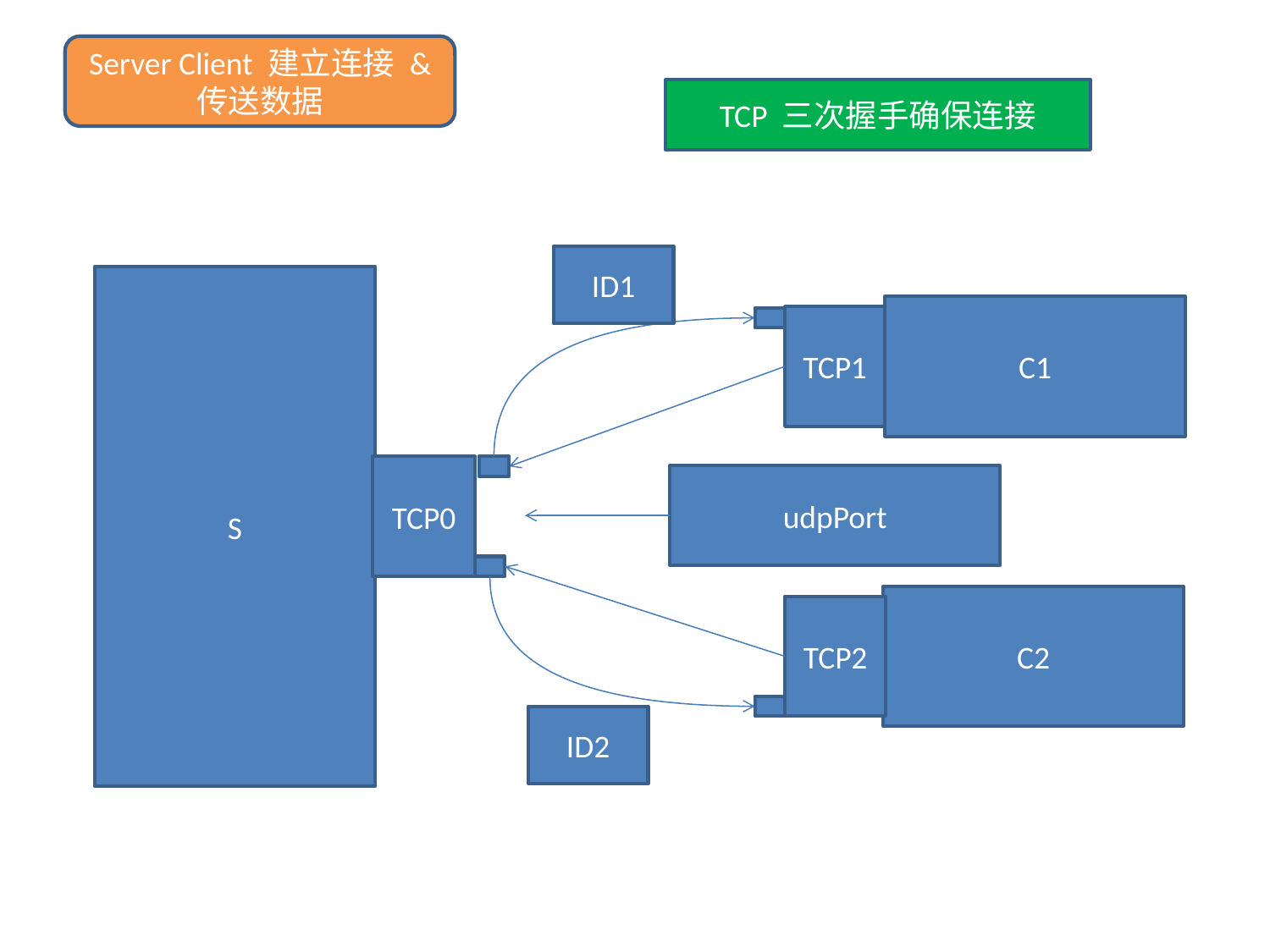

Server Client 建立连接 &
传送数据
TCP 三次握手确保连接
ID1
S
C1
TCP1

TCP0

udpPort

C2
TCP2

ID2